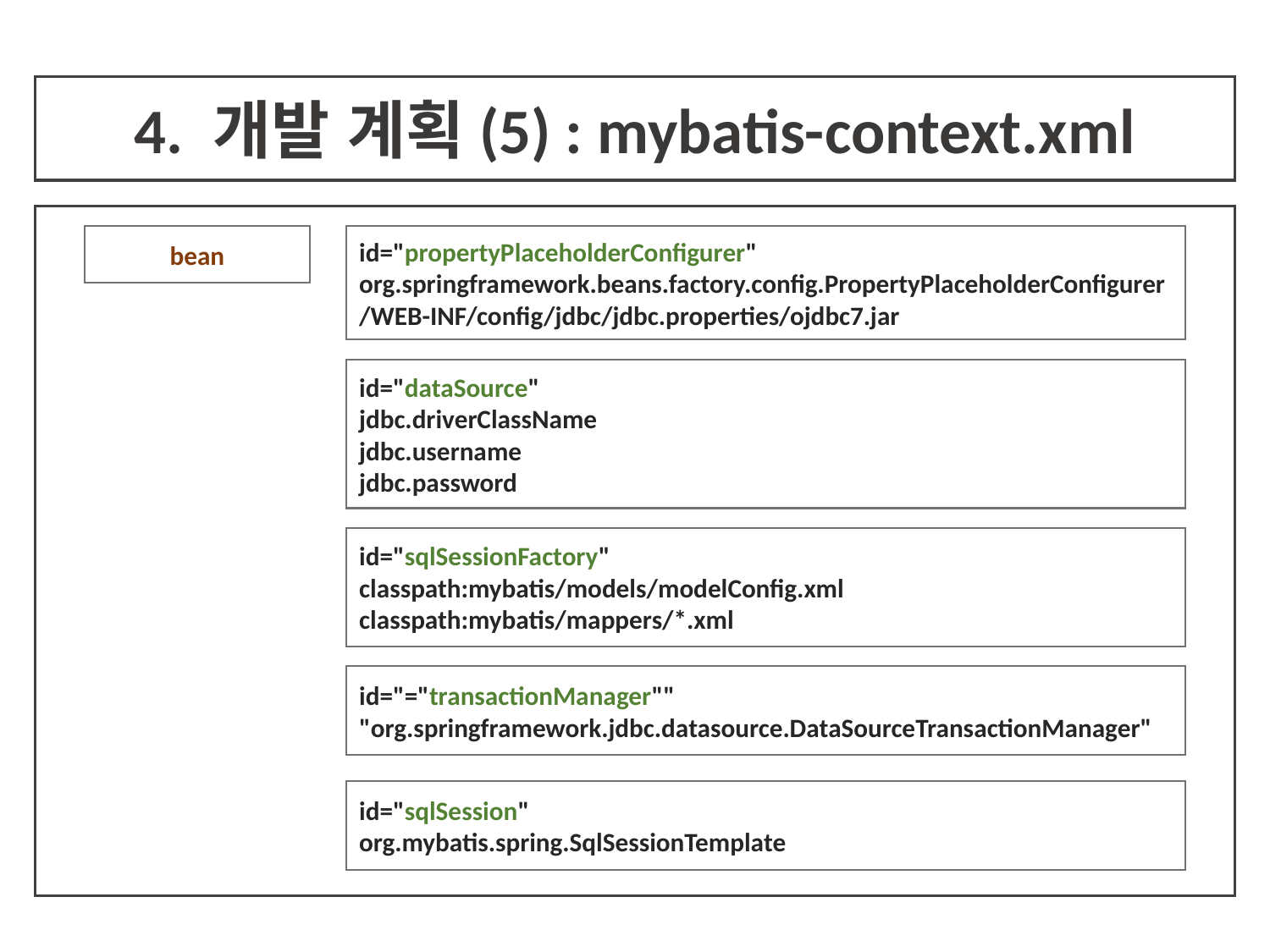

4. 개발 계획(5) : mybatis-context.xml

bean
id="propertyPlaceholderConfigurer"
org.springframework.beans.factory.config.PropertyPlaceholderConfigurer
/WEB-INF/config/jdbc/jdbc.properties/ojdbc7.jar
id="dataSource"
jdbc.driverClassName
jdbc.username
jdbc.password
id="sqlSessionFactory"
classpath:mybatis/models/modelConfig.xml
classpath:mybatis/mappers/*.xml
id="="transactionManager""
"org.springframework.jdbc.datasource.DataSourceTransactionManager"
id="sqlSession"
org.mybatis.spring.SqlSessionTemplate